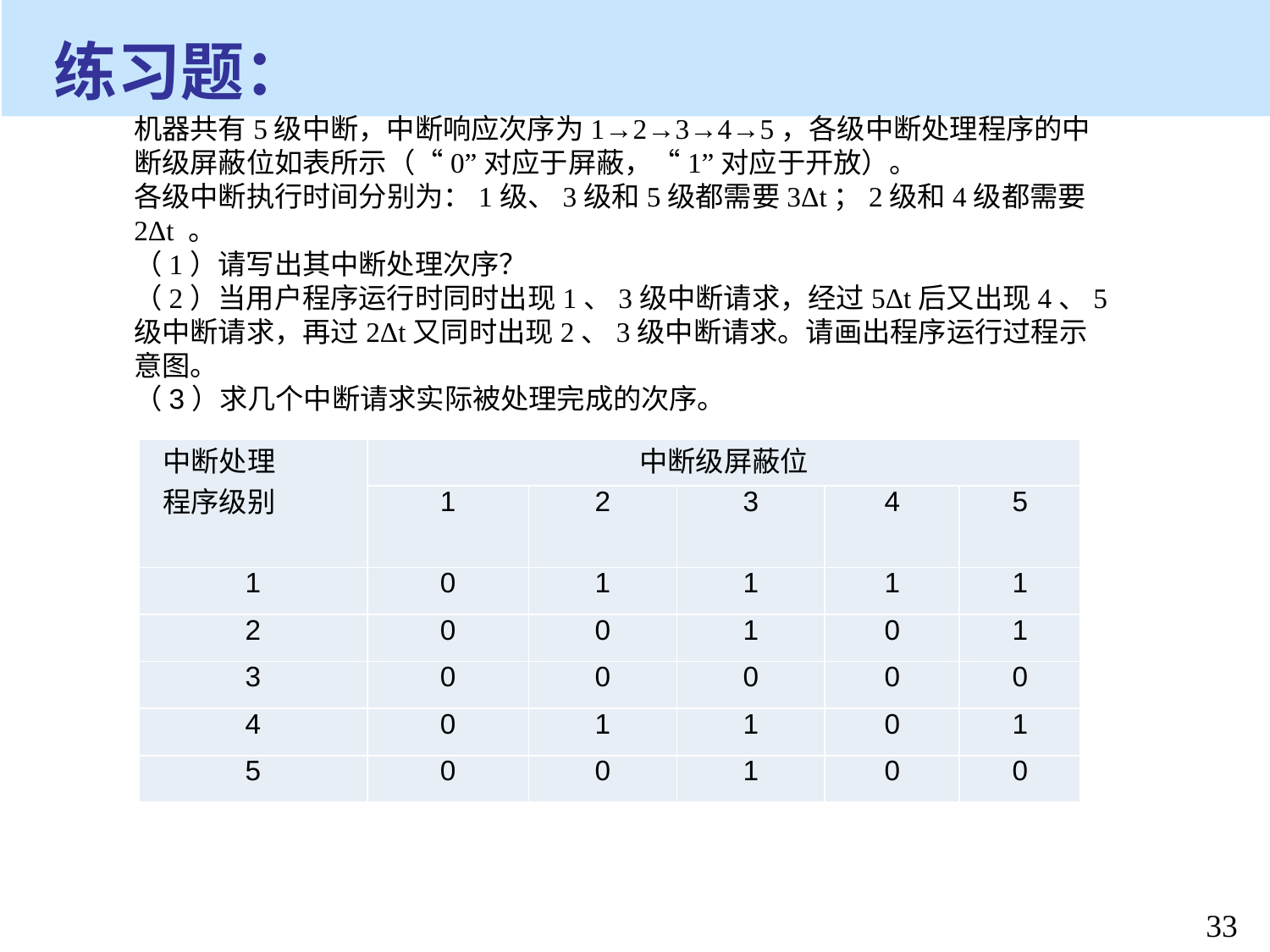

# 练习题：
机器共有5级中断，中断响应次序为1→2→3→4→5，各级中断处理程序的中断级屏蔽位如表所示（“0”对应于屏蔽，“1”对应于开放）。
各级中断执行时间分别为：1级、3级和5级都需要3Δt；2级和4级都需要2Δt 。
（1）请写出其中断处理次序？
（2）当用户程序运行时同时出现1、3级中断请求，经过5Δt后又出现4、5级中断请求，再过2Δt又同时出现2、3级中断请求。请画出程序运行过程示意图。
（3）求几个中断请求实际被处理完成的次序。
| 中断处理 程序级别 | 中断级屏蔽位 |  |  |  |  |
| --- | --- | --- | --- | --- | --- |
|  | 1 | 2 | 3 | 4 | 5 |
| 1 | 0 | 1 | 1 | 1 | 1 |
| 2 | 0 | 0 | 1 | 0 | 1 |
| 3 | 0 | 0 | 0 | 0 | 0 |
| 4 | 0 | 1 | 1 | 0 | 1 |
| 5 | 0 | 0 | 1 | 0 | 0 |